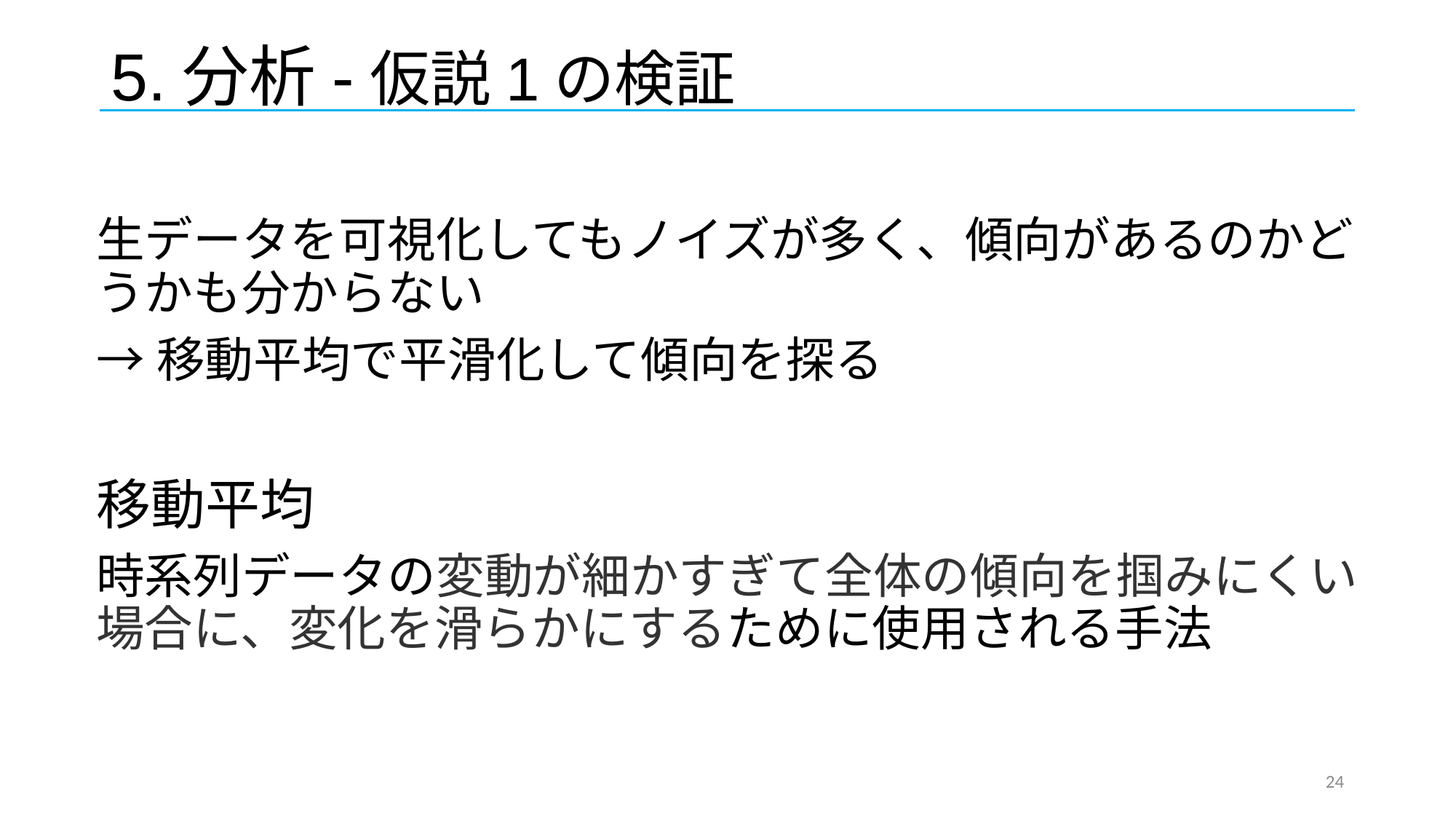

# 5.分析-仮説1の検証

生データを可視化してもノイズが多く、傾向があるのかどうかも分からない
→移動平均で平滑化して傾向を探る

移動平均
時系列データの変動が細かすぎて全体の傾向を掴みにくい場合に、変化を滑らかにするために使用される手法
24